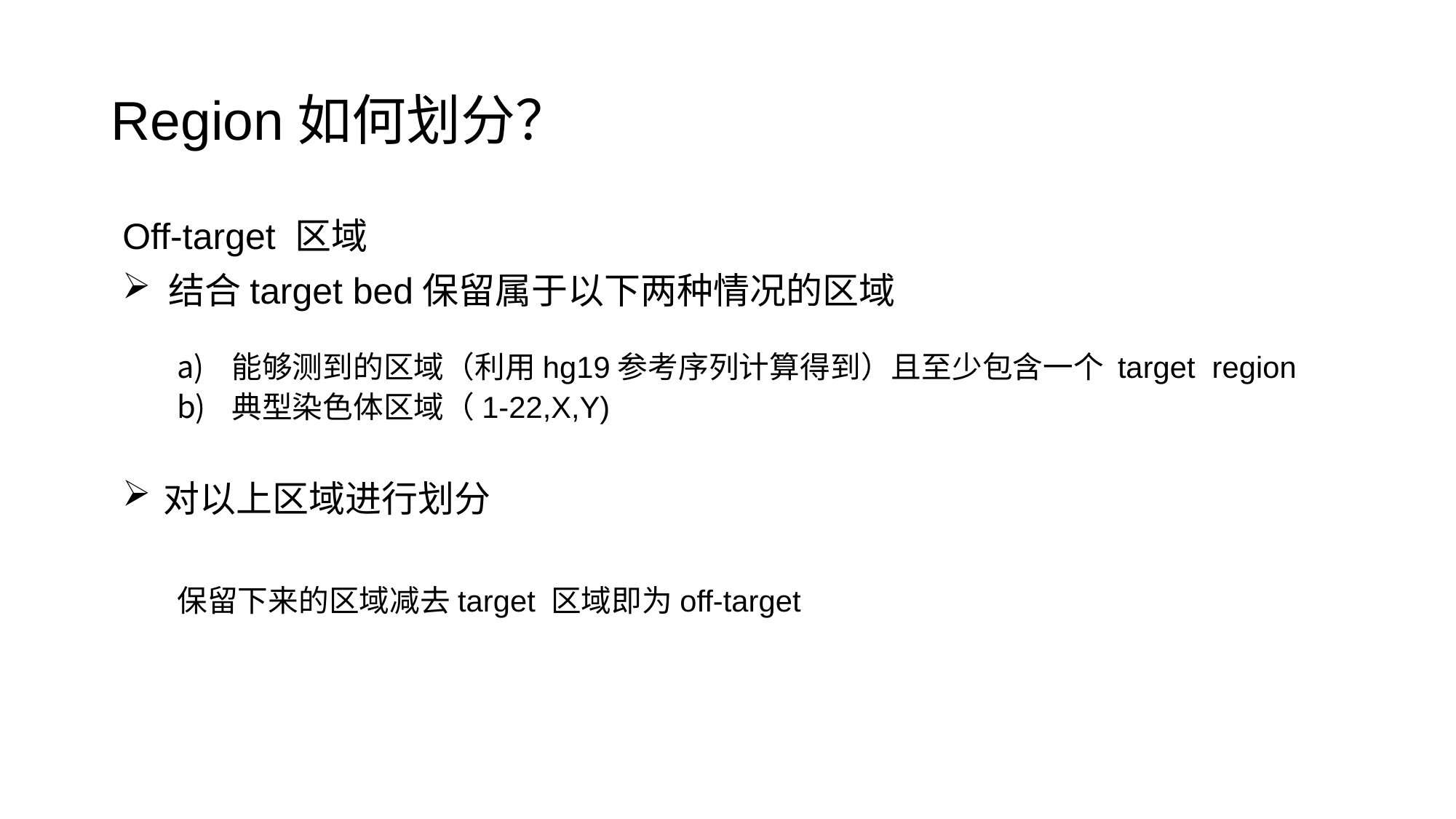

# Region如何划分？

Off-target 区域
 结合target bed保留属于以下两种情况的区域

能够测到的区域（利用hg19参考序列计算得到）且至少包含一个 target  region
典型染色体区域（1-22,X,Y)

对以上区域进行划分

保留下来的区域减去target 区域即为off-target